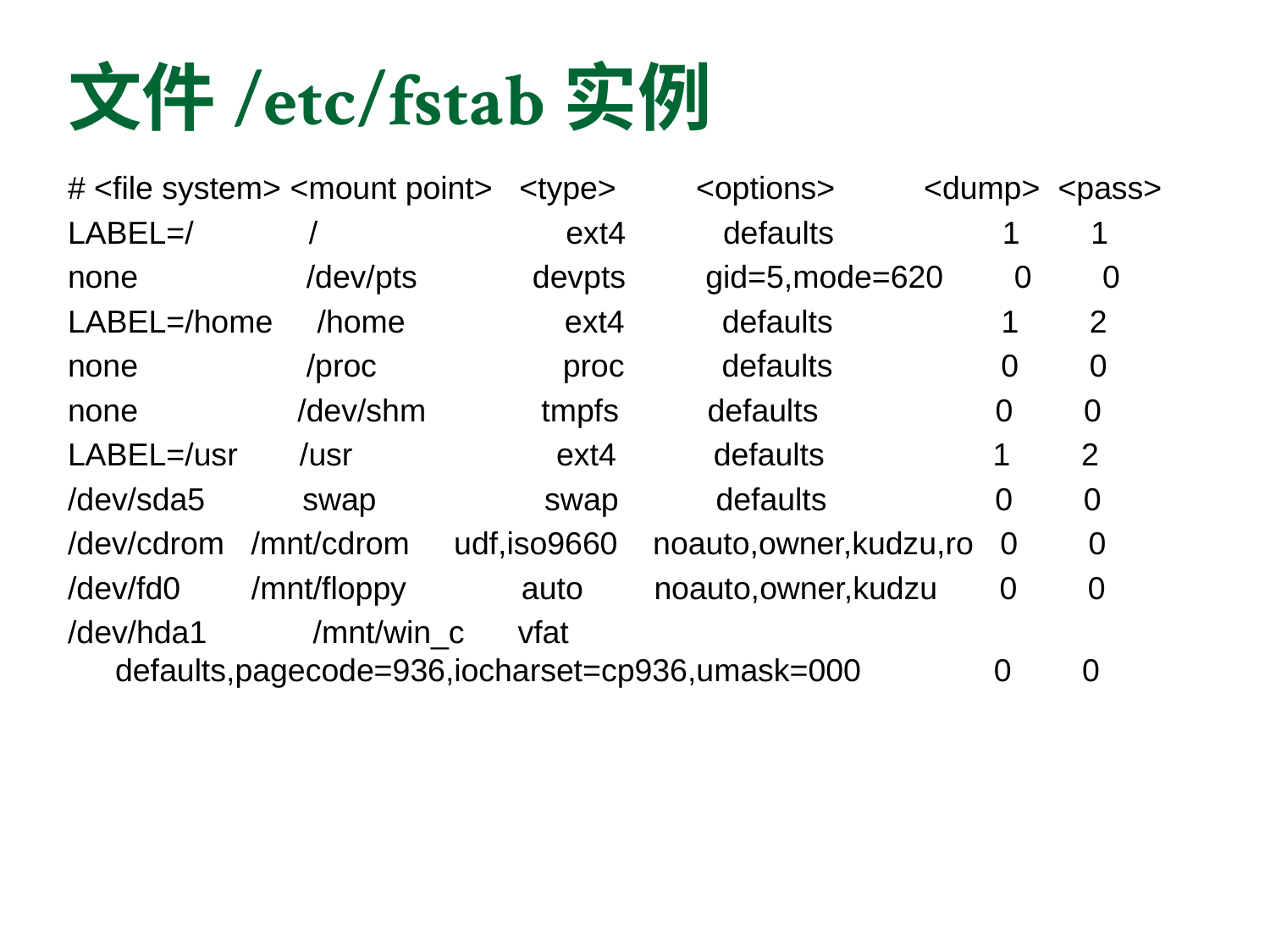

# 文件/etc/fstab实例
# <file system> <mount point>   <type>         <options>          <dump>  <pass>
LABEL=/             /                            ext4           defaults                   1        1
none                   /dev/pts             devpts         gid=5,mode=620        0        0
LABEL=/home     /home                  ext4           defaults                   1        2
none                   /proc                     proc           defaults                   0        0
none                  /dev/shm             tmpfs          defaults                    0        0
LABEL=/usr       /usr                       ext4           defaults                   1        2
/dev/sda5           swap                   swap           defaults                   0        0
/dev/cdrom   /mnt/cdrom     udf,iso9660    noauto,owner,kudzu,ro   0        0
/dev/fd0        /mnt/floppy             auto        noauto,owner,kudzu       0        0
/dev/hda1            /mnt/win_c      vfat    defaults,pagecode=936,iocharset=cp936,umask=000               0        0